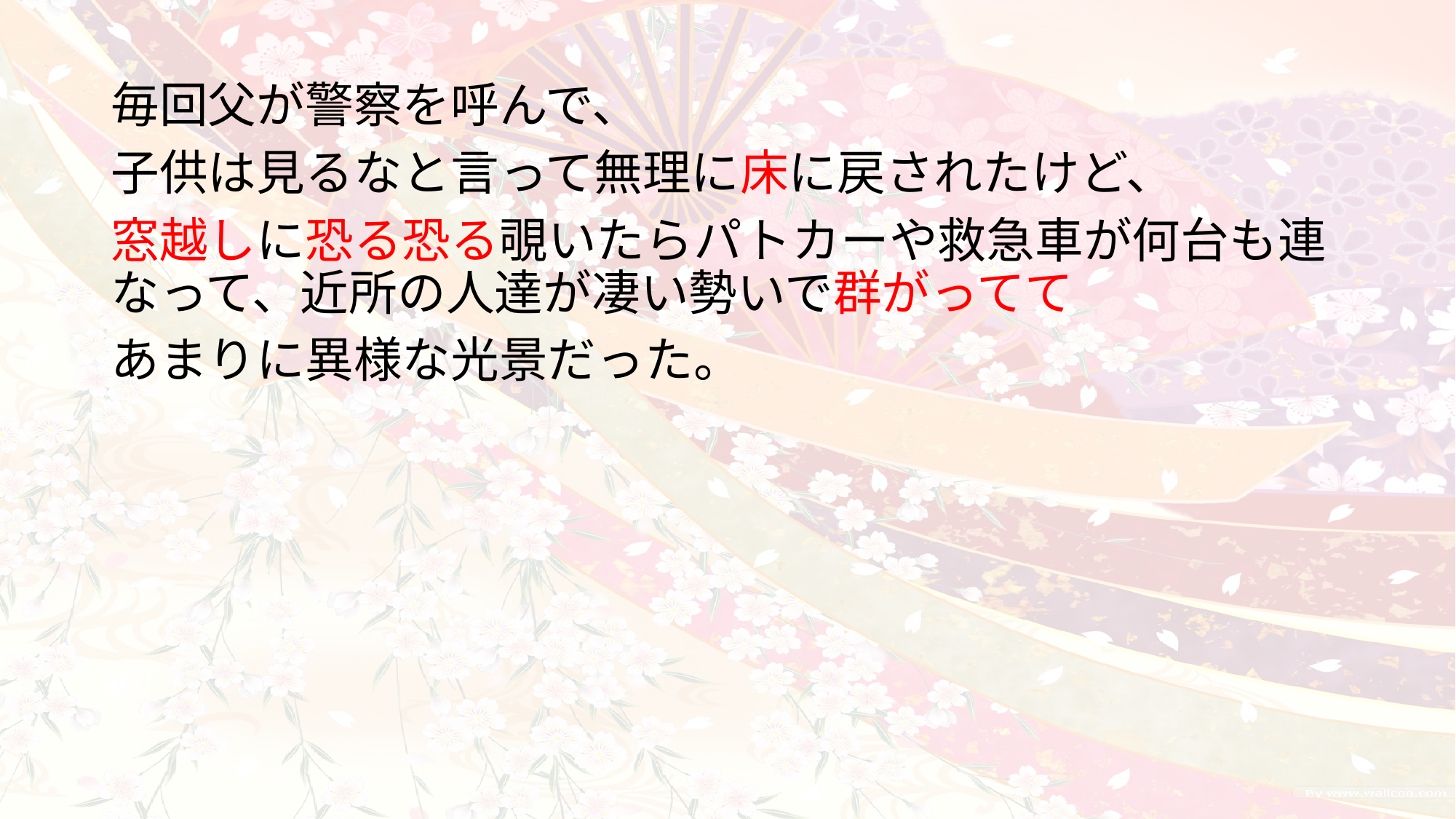

毎回父が警察を呼んで、
子供は見るなと言って無理に床に戻されたけど、
窓越しに恐る恐る覗いたらパトカーや救急車が何台も連なって、近所の人達が凄い勢いで群がってて
あまりに異様な光景だった。